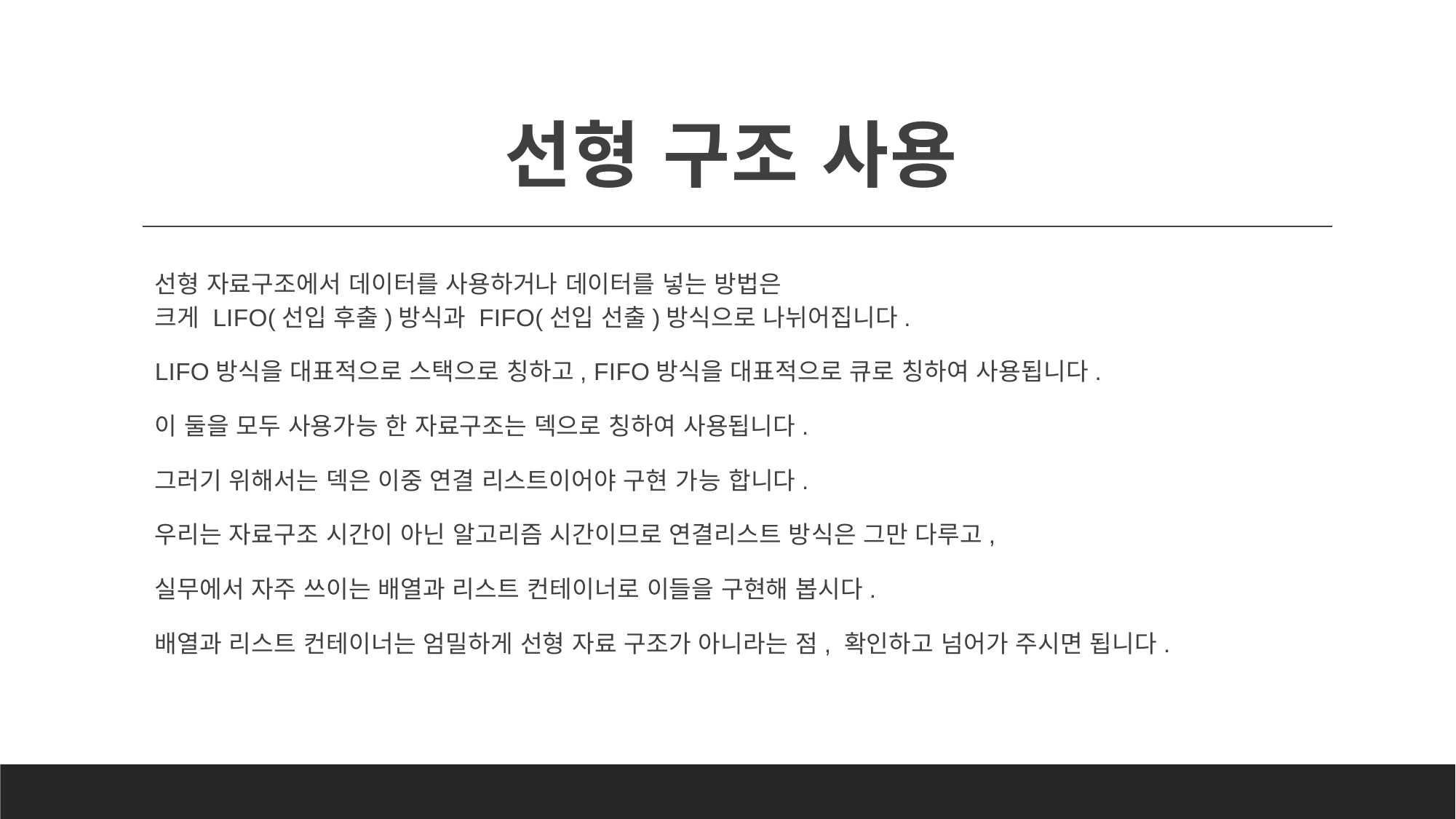

# 선형 구조 사용
선형 자료구조에서 데이터를 사용하거나 데이터를 넣는 방법은
크게 LIFO(선입 후출)방식과 FIFO(선입 선출)방식으로 나뉘어집니다.
LIFO방식을 대표적으로 스택으로 칭하고, FIFO방식을 대표적으로 큐로 칭하여 사용됩니다.
이 둘을 모두 사용가능 한 자료구조는 덱으로 칭하여 사용됩니다.
그러기 위해서는 덱은 이중 연결 리스트이어야 구현 가능 합니다.
우리는 자료구조 시간이 아닌 알고리즘 시간이므로 연결리스트 방식은 그만 다루고,
실무에서 자주 쓰이는 배열과 리스트 컨테이너로 이들을 구현해 봅시다.
배열과 리스트 컨테이너는 엄밀하게 선형 자료 구조가 아니라는 점, 확인하고 넘어가 주시면 됩니다.